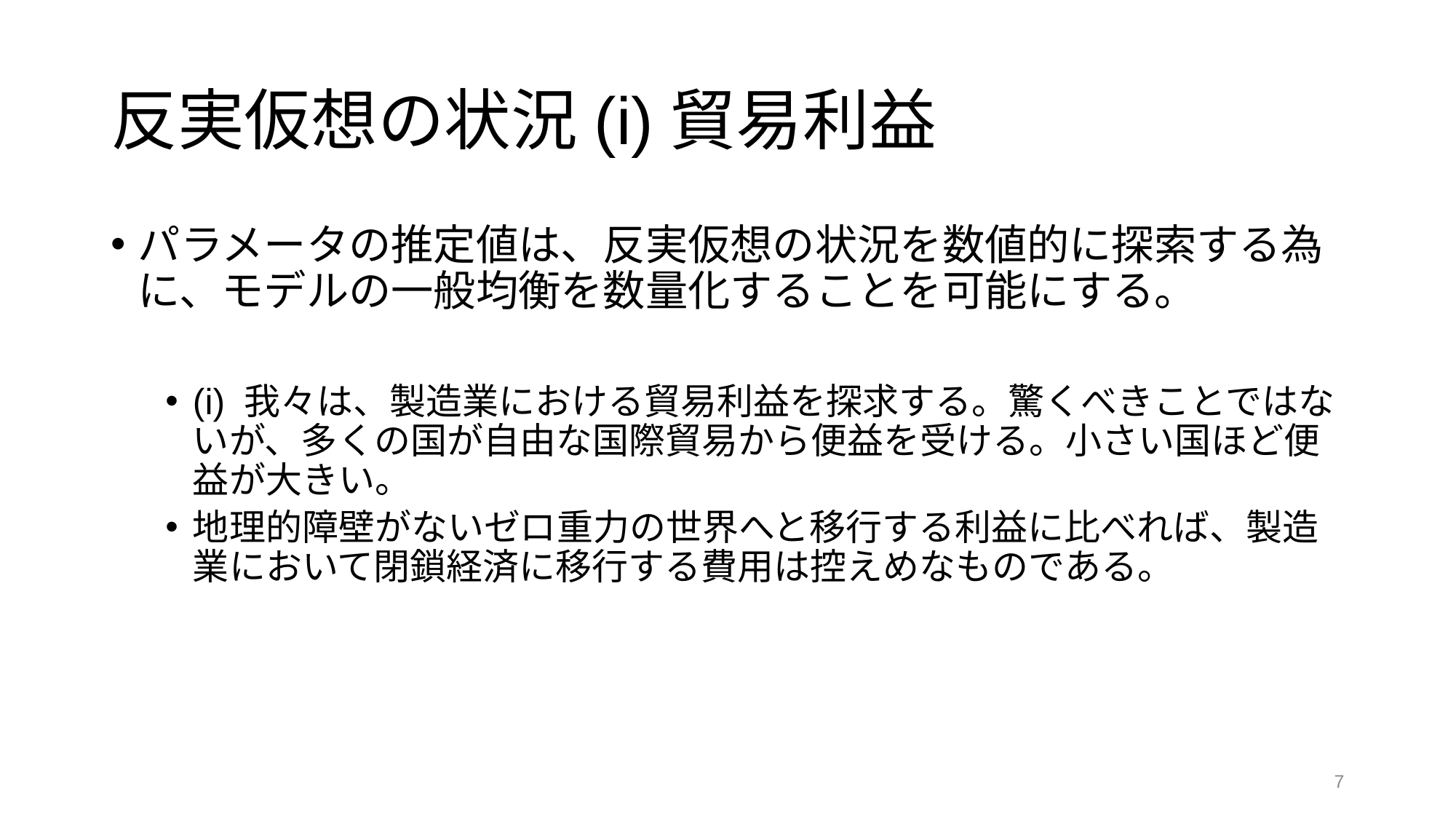

# 反実仮想の状況(i)貿易利益
パラメータの推定値は、反実仮想の状況を数値的に探索する為に、モデルの一般均衡を数量化することを可能にする。

(i) 我々は、製造業における貿易利益を探求する。驚くべきことではないが、多くの国が自由な国際貿易から便益を受ける。小さい国ほど便益が大きい。
地理的障壁がないゼロ重力の世界へと移行する利益に比べれば、製造業において閉鎖経済に移行する費用は控えめなものである。
7